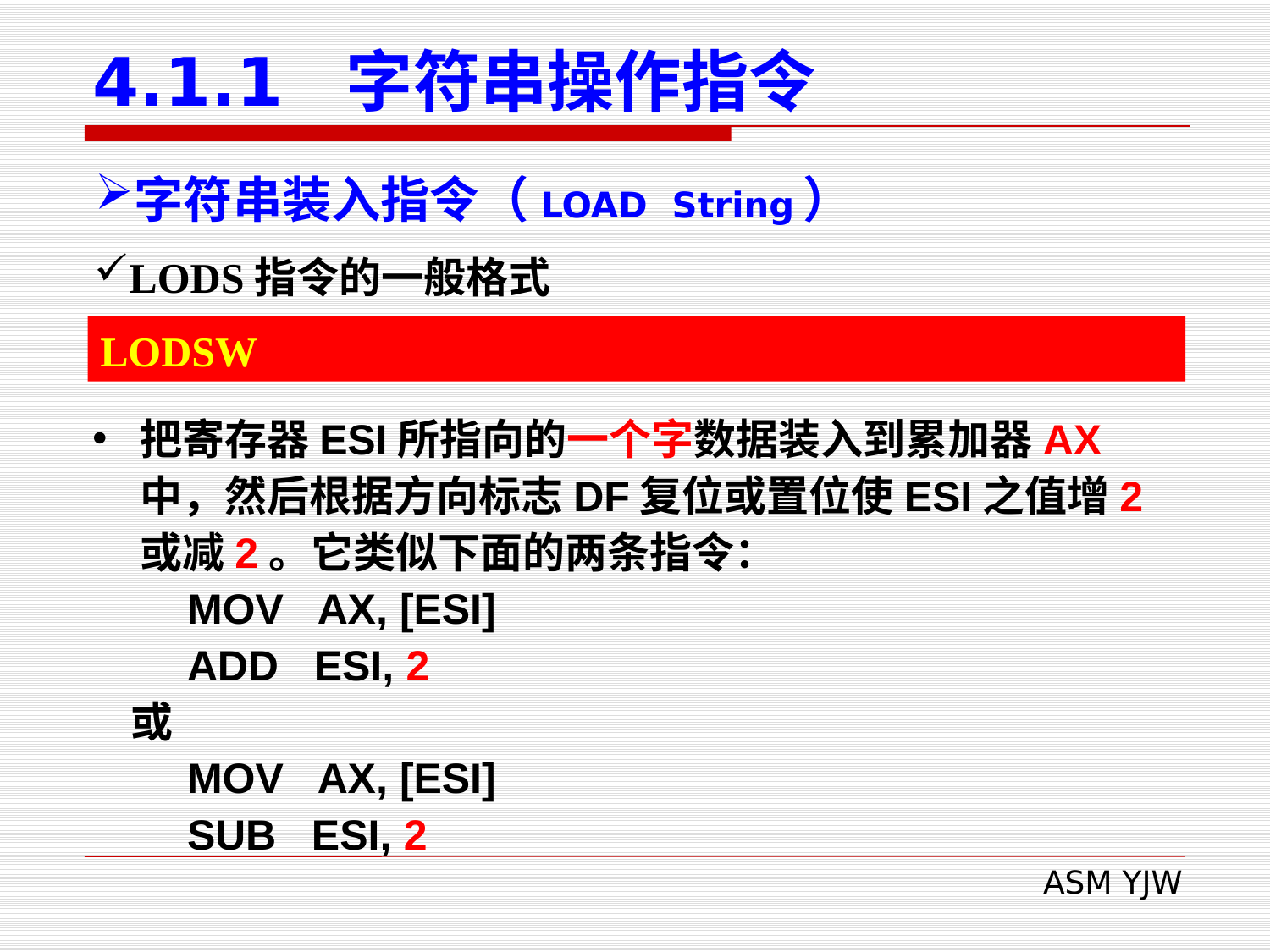

# 4.1.1  字符串操作指令
字符串装入指令（LOAD  String）
LODS指令的一般格式
LODSW
把寄存器ESI所指向的一个字数据装入到累加器AX中，然后根据方向标志DF复位或置位使ESI之值增2或减2。它类似下面的两条指令：
        MOV   AX, [ESI]
        ADD   ESI, 2
   或
        MOV   AX, [ESI]
        SUB   ESI, 2